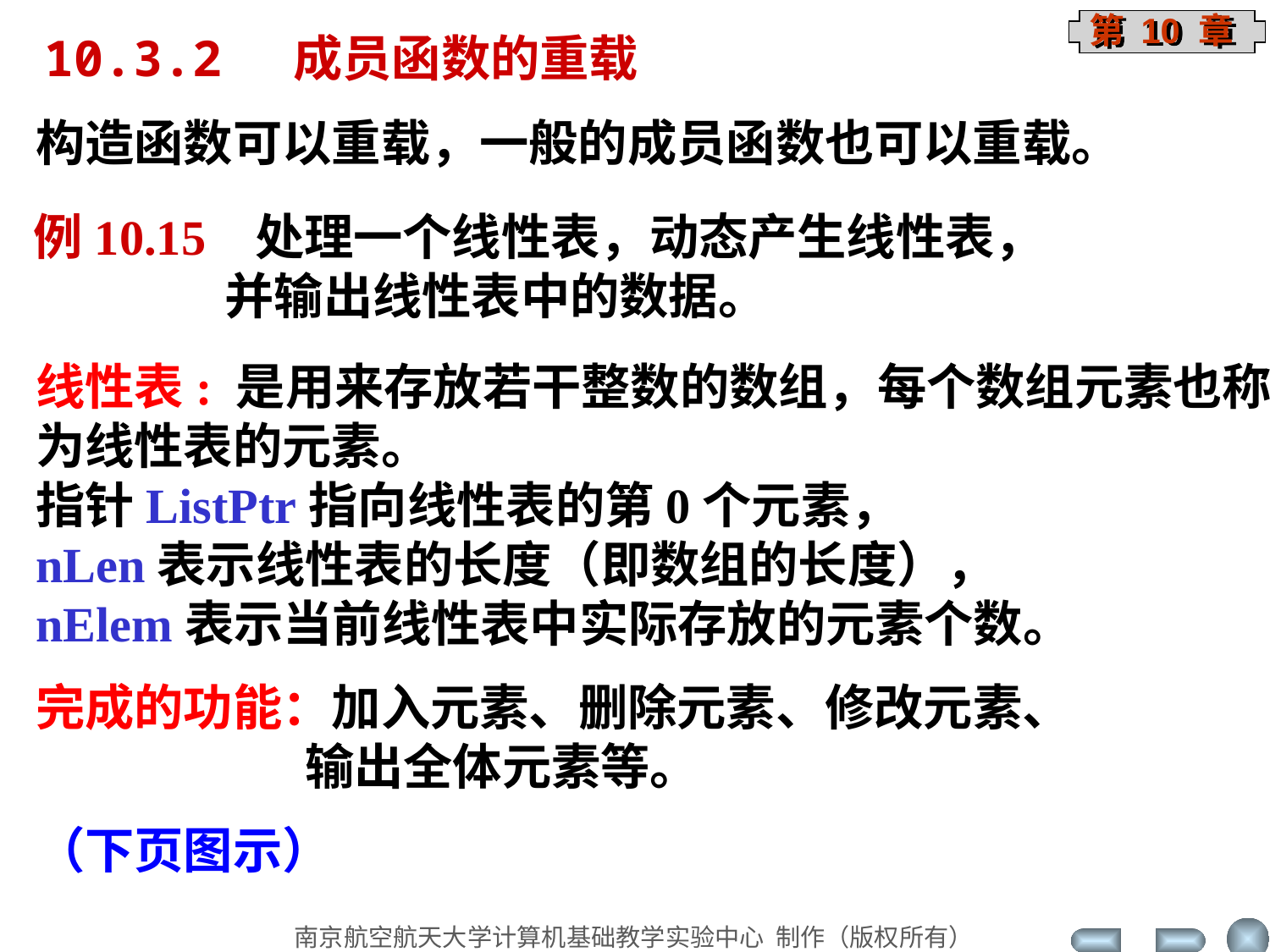

10.3.2  成员函数的重载
构造函数可以重载，一般的成员函数也可以重载。
例10.15   处理一个线性表，动态产生线性表，
                并输出线性表中的数据。
线性表: 是用来存放若干整数的数组，每个数组元素也称为线性表的元素。
指针ListPtr指向线性表的第0个元素，
nLen表示线性表的长度（即数组的长度），
nElem表示当前线性表中实际存放的元素个数。
完成的功能：加入元素、删除元素、修改元素、
                        输出全体元素等。
（下页图示）